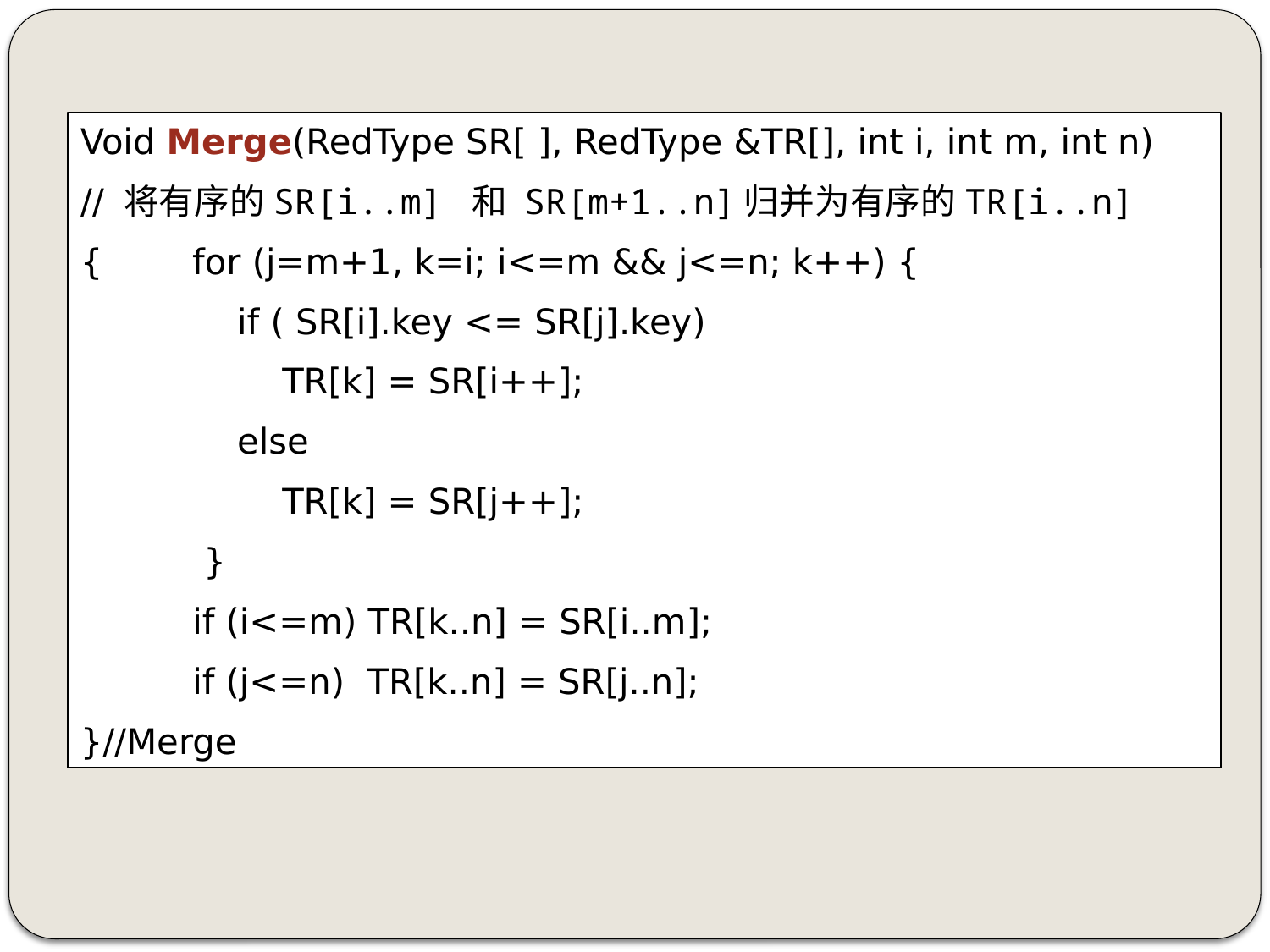

Void Merge(RedType SR[ ], RedType &TR[], int i, int m, int n)
// 将有序的SR[i..m] 和 SR[m+1..n]归并为有序的TR[i..n]
{        for (j=m+1, k=i; i<=m && j<=n; k++) {
              if ( SR[i].key <= SR[j].key)
                  TR[k] = SR[i++];
              else
                  TR[k] = SR[j++];
           }
          if (i<=m) TR[k..n] = SR[i..m];
          if (j<=n)  TR[k..n] = SR[j..n];
}//Merge